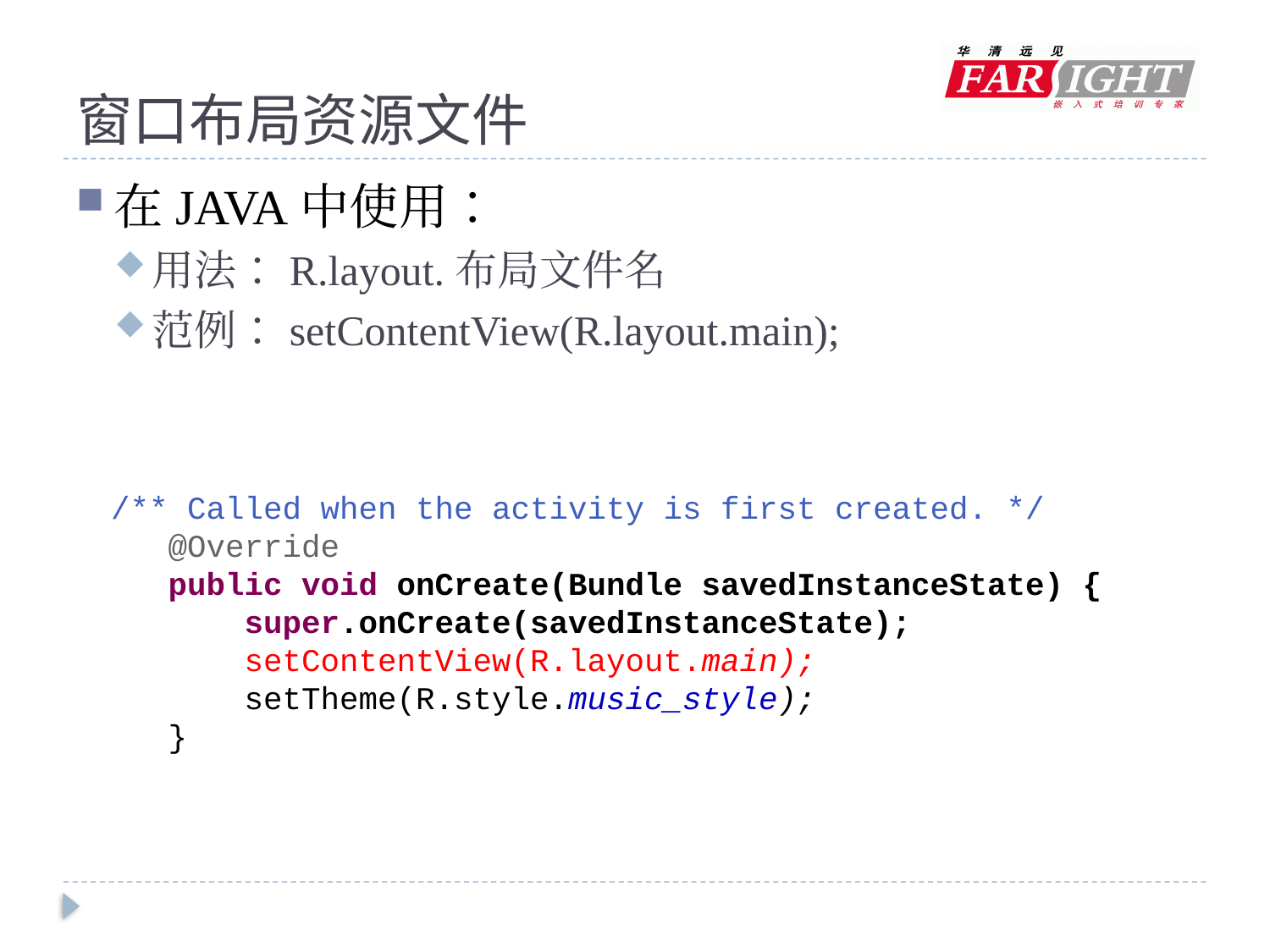

# 窗口布局资源文件
在JAVA中使用：
用法：R.layout.布局文件名
范例：setContentView(R.layout.main);

 /** Called when the activity is first created. */
    @Override
    public void onCreate(Bundle savedInstanceState) {
        super.onCreate(savedInstanceState);
        setContentView(R.layout.main);
        setTheme(R.style.music_style);
    }